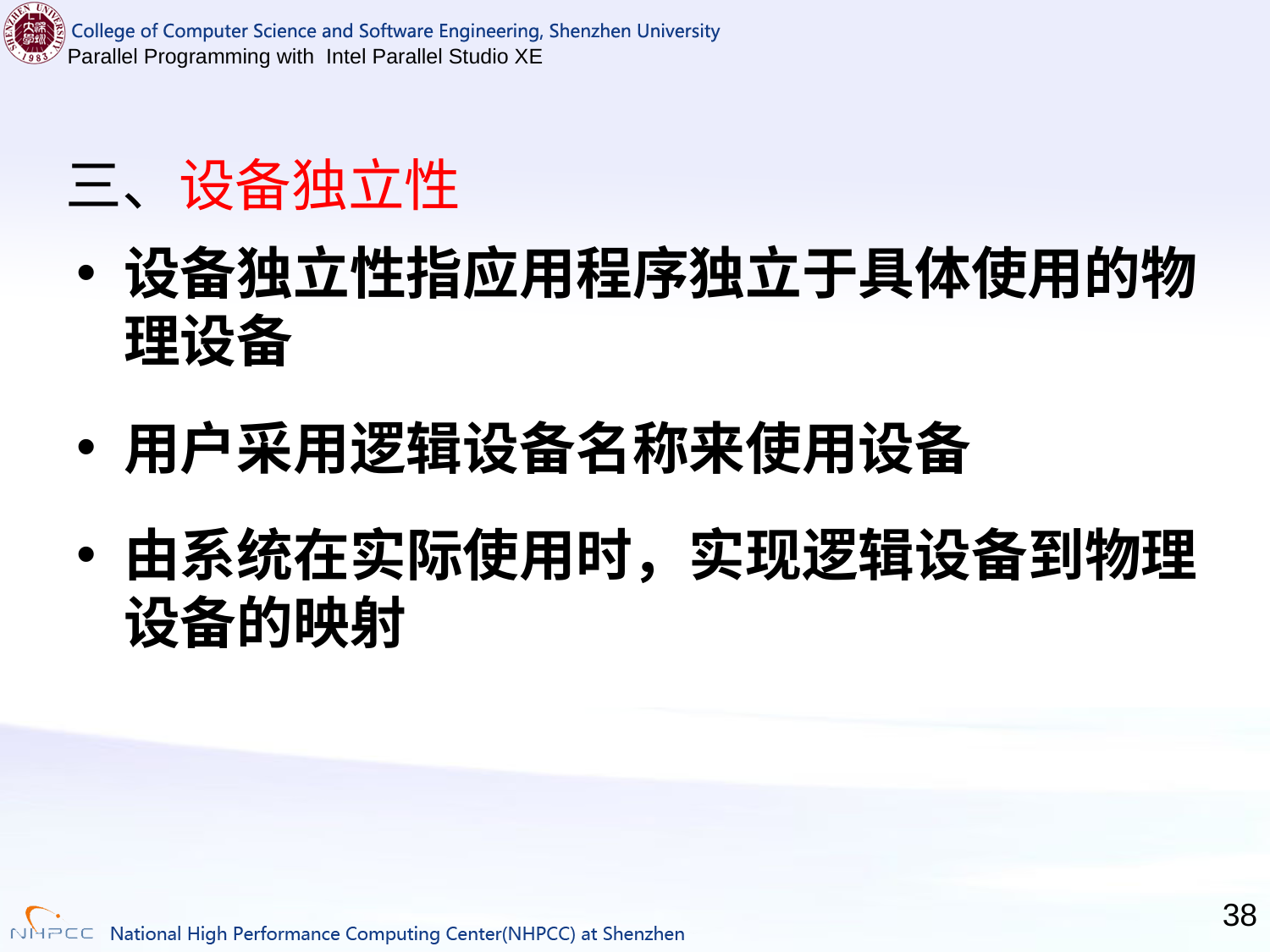

# 三、设备独立性
设备独立性指应用程序独立于具体使用的物理设备
用户采用逻辑设备名称来使用设备
由系统在实际使用时，实现逻辑设备到物理设备的映射
38